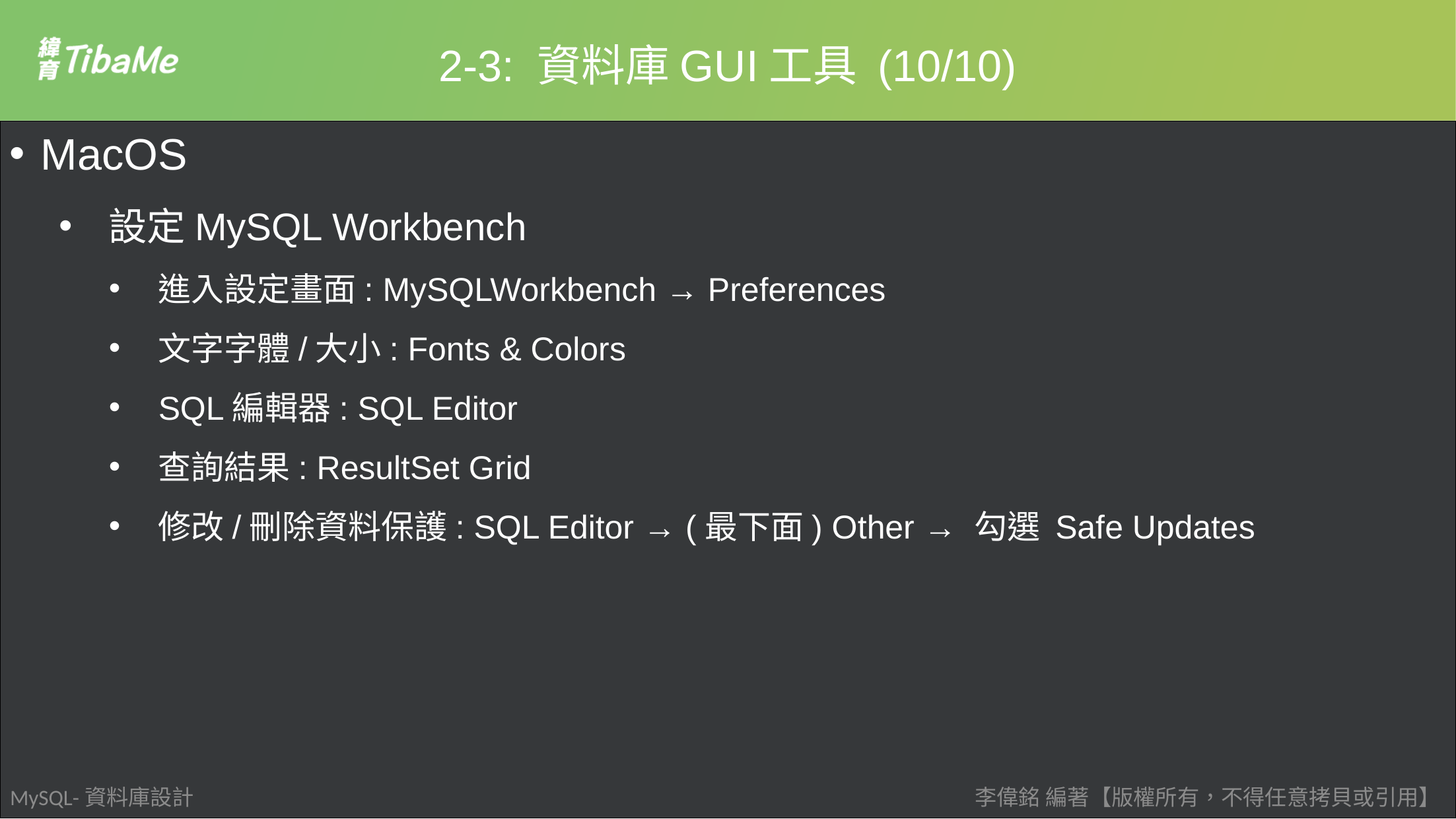

2-3: 資料庫GUI工具 (10/10)
MacOS
設定MySQL Workbench
進入設定畫面: MySQLWorkbench → Preferences
文字字體/大小: Fonts & Colors
SQL編輯器: SQL Editor
查詢結果: ResultSet Grid
修改/刪除資料保護: SQL Editor → (最下面) Other → 勾選 Safe Updates
MySQL-資料庫設計
李偉銘 編著【版權所有，不得任意拷貝或引用】